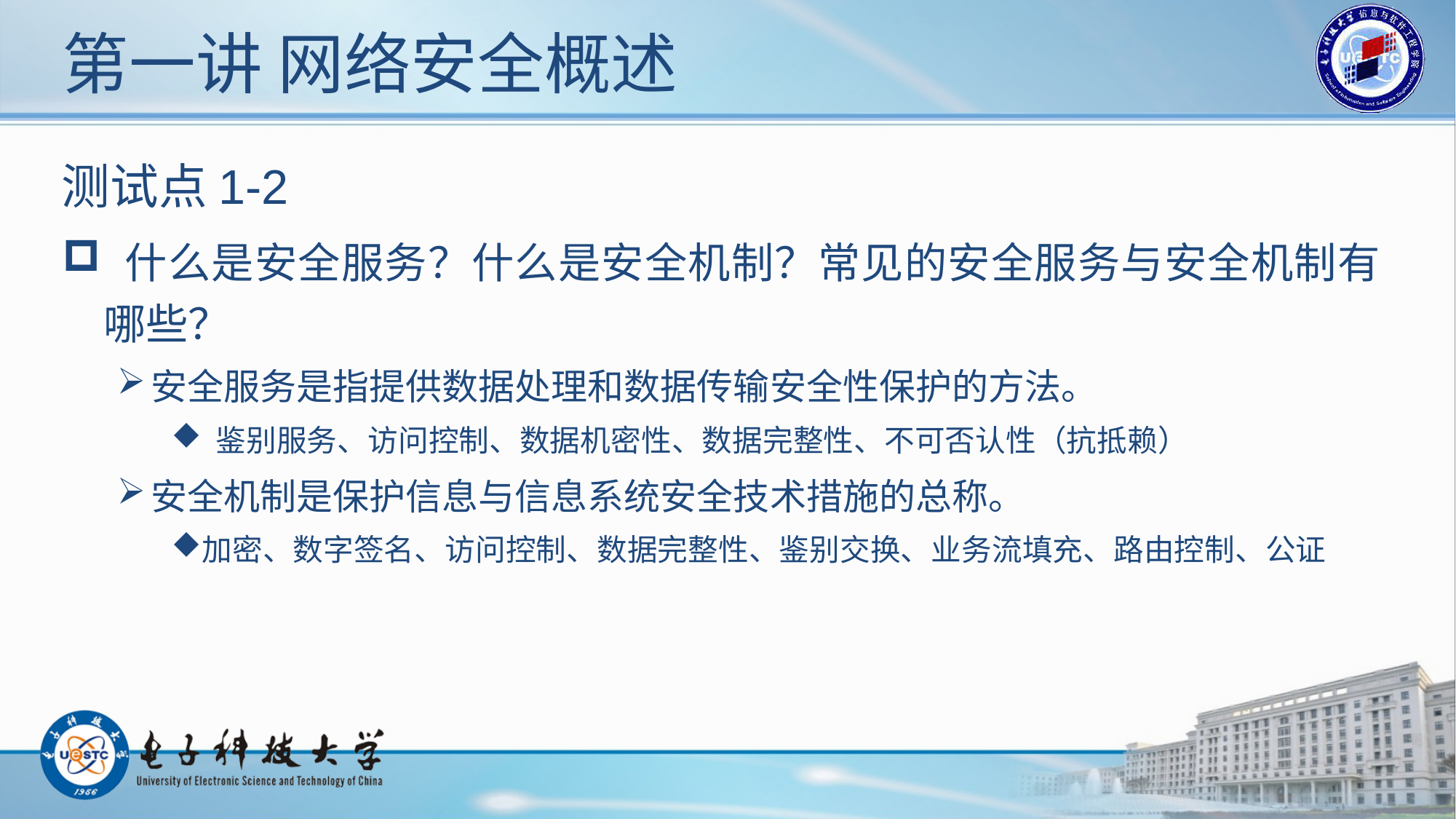

# 第一讲 网络安全概述
测试点1-2
 什么是安全服务？什么是安全机制？常见的安全服务与安全机制有哪些？
安全服务是指提供数据处理和数据传输安全性保护的方法。
 鉴别服务、访问控制、数据机密性、数据完整性、不可否认性（抗抵赖）
安全机制是保护信息与信息系统安全技术措施的总称。
加密、数字签名、访问控制、数据完整性、鉴别交换、业务流填充、路由控制、公证